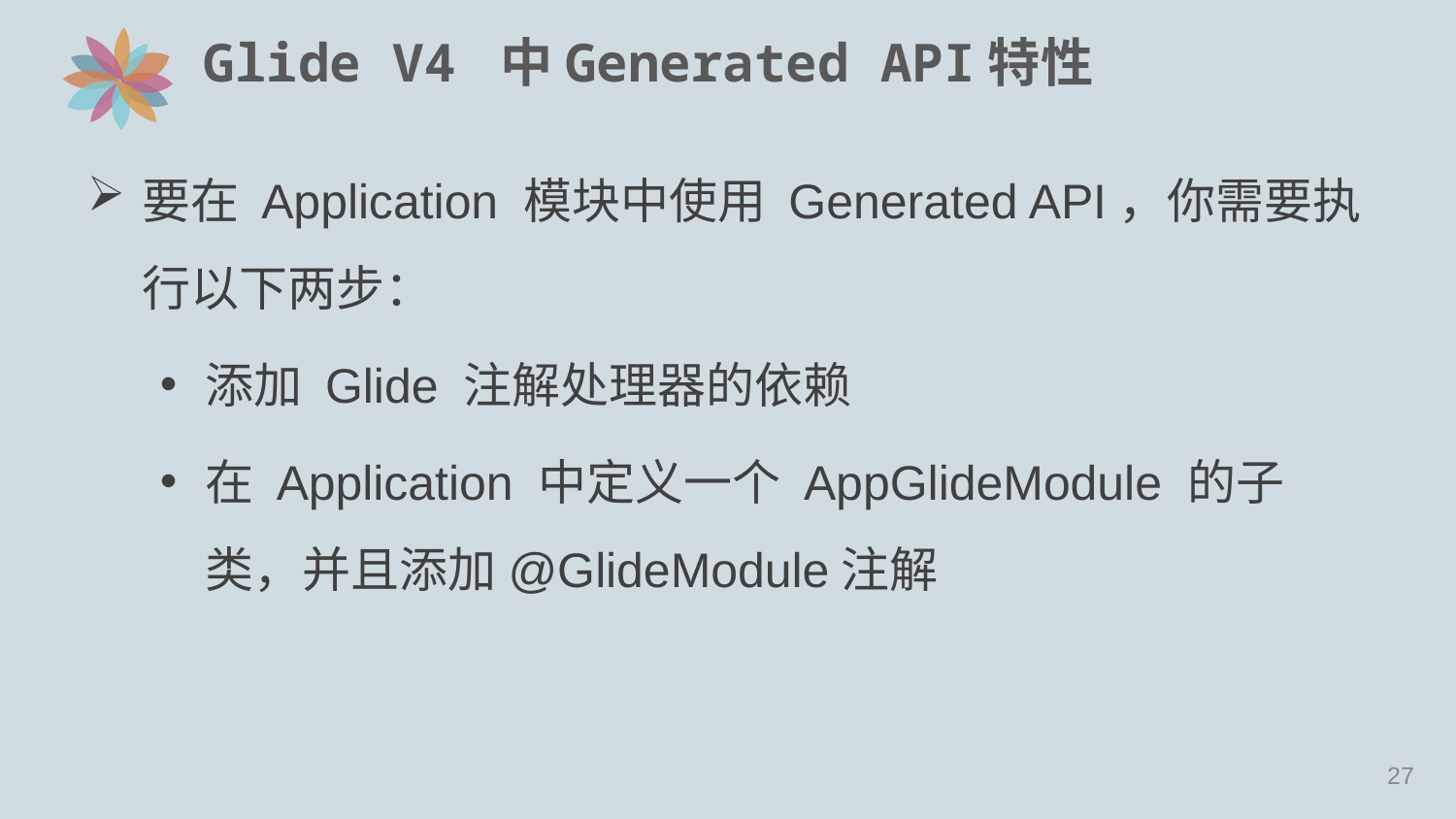

# Glide V4 中Generated API特性
要在 Application 模块中使用 Generated API，你需要执行以下两步：
添加 Glide 注解处理器的依赖
在 Application 中定义一个 AppGlideModule 的子类，并且添加@GlideModule注解
27